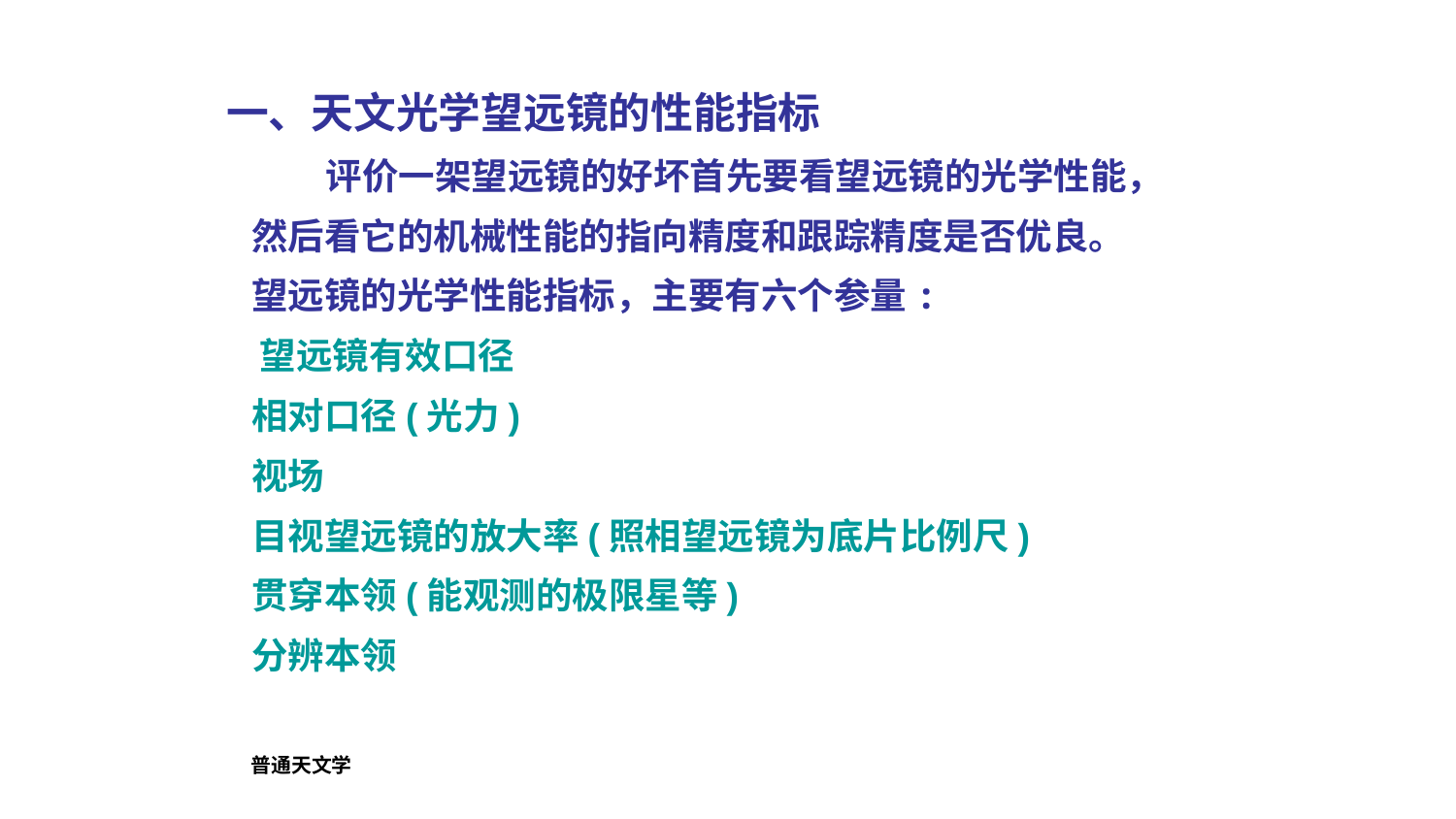

一、天文光学望远镜的性能指标
           评价一架望远镜的好坏首先要看望远镜的光学性能，
  然后看它的机械性能的指向精度和跟踪精度是否优良。
  望远镜的光学性能指标，主要有六个参量:
   望远镜有效口径
  相对口径(光力)
  视场
  目视望远镜的放大率(照相望远镜为底片比例尺)
  贯穿本领(能观测的极限星等)
  分辨本领

普通天文学